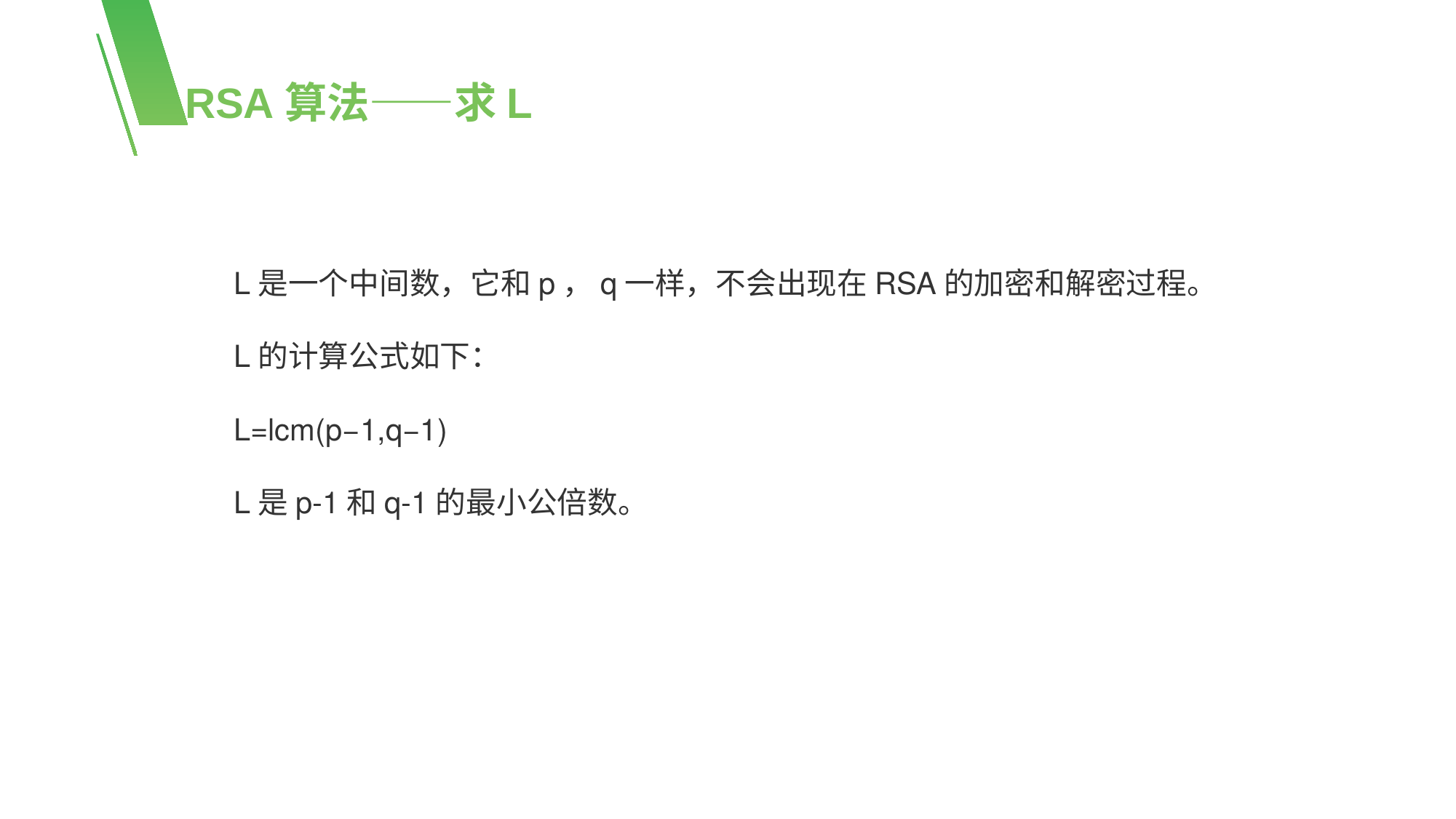

RSA算法——求L

L是一个中间数，它和p，q一样，不会出现在RSA的加密和解密过程。

L的计算公式如下：

L=lcm(p−1,q−1)

L是p-1和q-1的最小公倍数。